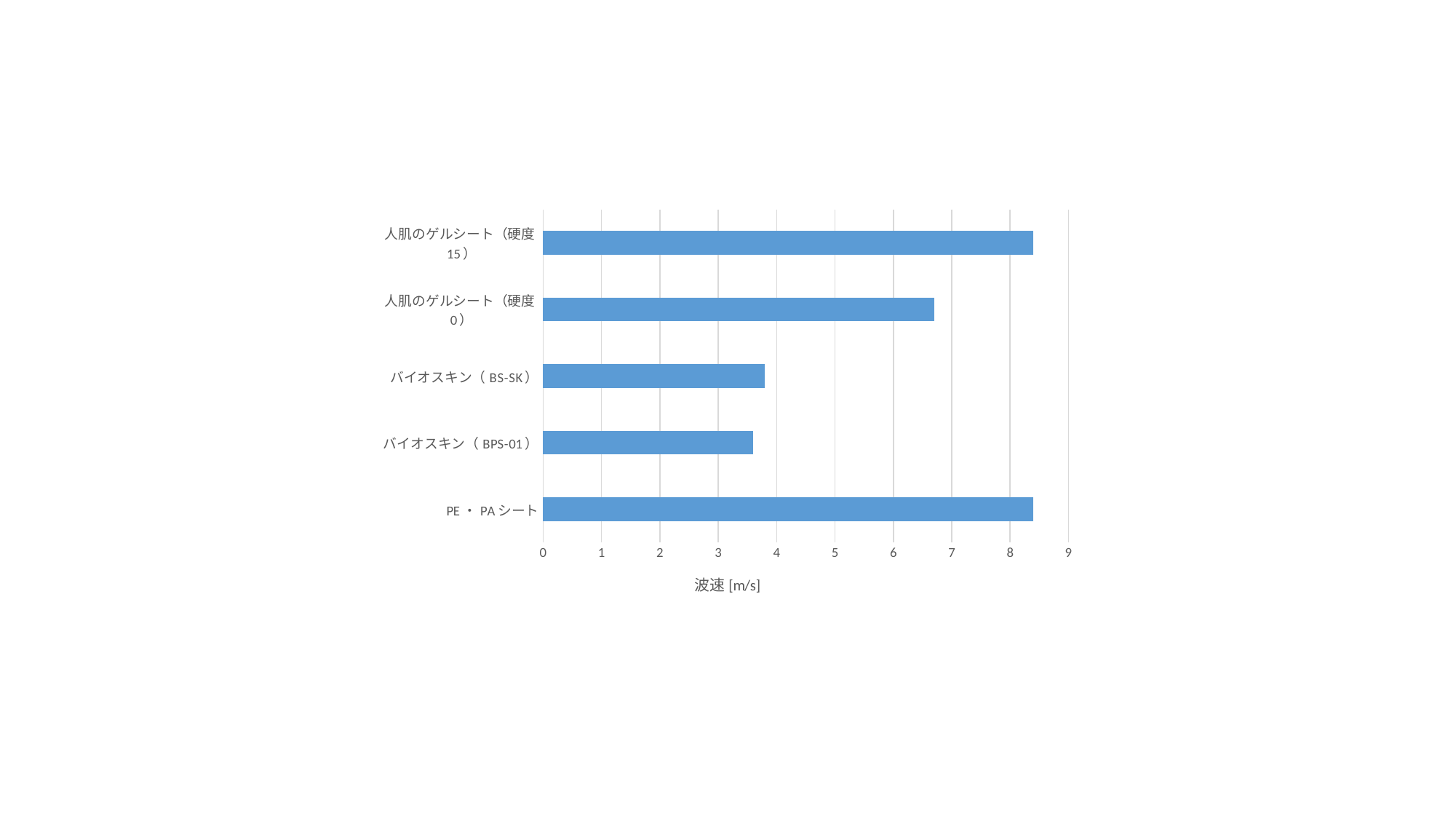

### Chart

| Category |  |
|---|---|
| PE・PAシート | 8.4 |
| バイオスキン（BPS-01） | 3.6 |
| バイオスキン（BS-SK） | 3.8 |
| 人肌のゲルシート（硬度0） | 6.7 |
| 人肌のゲルシート（硬度15） | 8.4 |